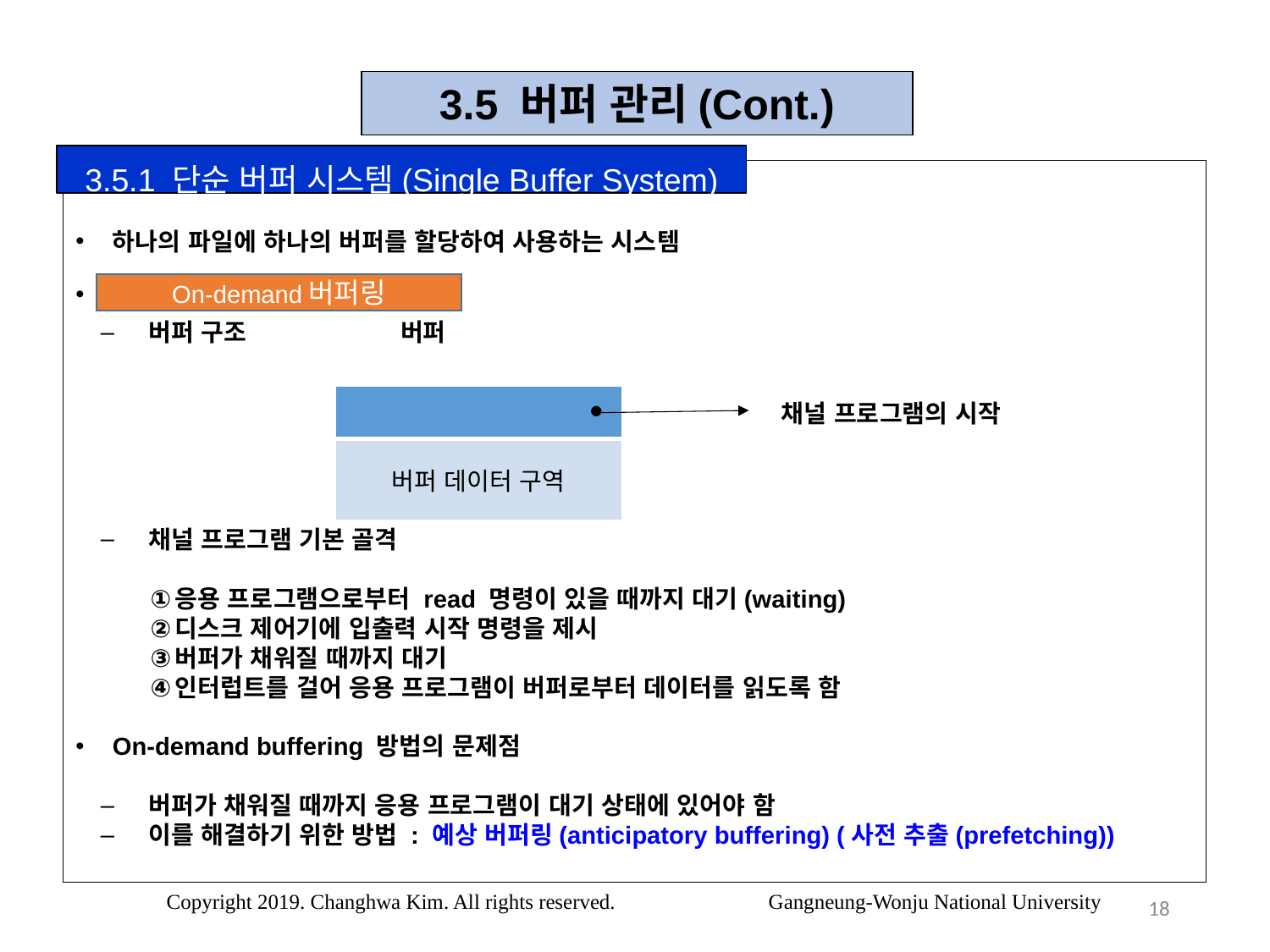

3.5 버퍼 관리(Cont.)
3.5.1 단순 버퍼 시스템(Single Buffer System)

하나의 파일에 하나의 버퍼를 할당하여 사용하는 시스템

On-demand buffering 방법

버퍼 구조                      버퍼

채널 프로그램 기본 골격

응용 프로그램으로부터 read 명령이 있을 때까지 대기(waiting)
디스크 제어기에 입출력 시작 명령을 제시
버퍼가 채워질 때까지 대기
인터럽트를 걸어 응용 프로그램이 버퍼로부터 데이터를 읽도록 함

On-demand buffering 방법의 문제점

버퍼가 채워질 때까지 응용 프로그램이 대기 상태에 있어야 함
이를 해결하기 위한 방법 : 예상 버퍼링(anticipatory buffering) (사전 추출(prefetching))

On-demand버퍼링
| • |
| --- |
| 버퍼 데이터 구역 |
채널 프로그램의 시작
Copyright 2019. Changhwa Kim. All rights reserved.                             Gangneung-Wonju National University
18